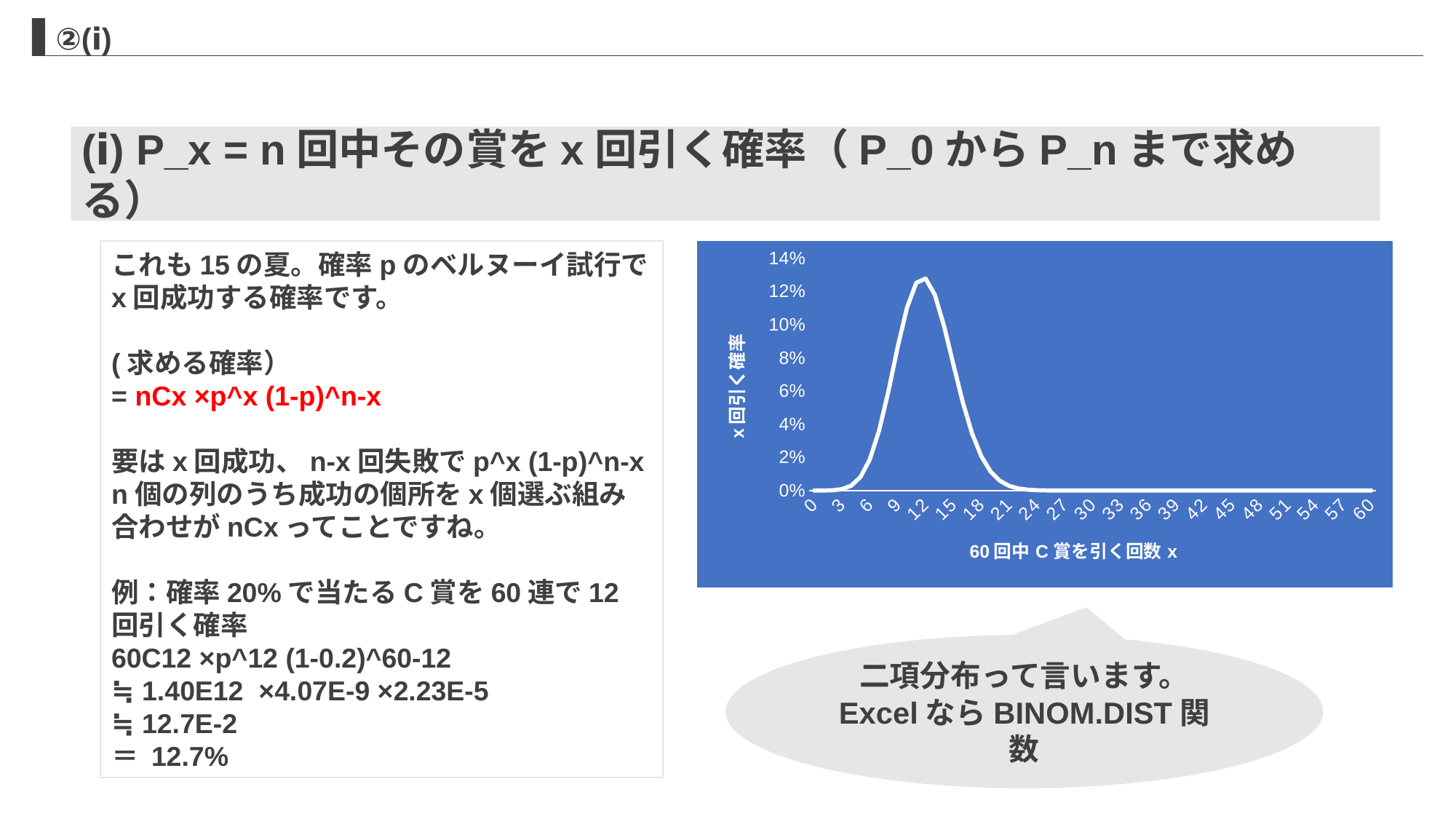

②(ⅰ)

(ⅰ) P_x = n回中その賞をx回引く確率（P_0からP_nまで求める）
これも15の夏。確率pのベルヌーイ試行でx回成功する確率です。

(求める確率）
= nCx ×p^x (1-p)^n-x

要はx回成功、n-x回失敗でp^x (1-p)^n-x
n個の列のうち成功の個所をx個選ぶ組み合わせがnCxってことですね。

例：確率20%で当たるC賞を60連で12回引く確率
60C12 ×p^12 (1-0.2)^60-12
≒ 1.40E12  ×4.07E-9 ×2.23E-5
≒ 12.7E-2
＝ 12.7%

### Chart

| Category |  |
|---|---|
| 0 | 1.5324955408658878e-06 |
| 1 | 2.2987433112988252e-05 |
| 2 | 0.00016953231920828883 |
| 3 | 0.0008194062095067298 |
| 4 | 0.0029191346213677293 |
| 5 | 0.008173576939829622 |
| 6 | 0.018731113820442884 |
| 7 | 0.036124290939425555 |
| 8 | 0.05983085686842367 |
| 9 | 0.08642234880994523 |
| 10 | 0.11018849473268023 |
| 11 | 0.12521419855986385 |
| 12 | 0.1278228276965277 |
| 13 | 0.11799030248910253 |
| 14 | 0.09902757530335393 |
| 15 | 0.0759211410659046 |
| 16 | 0.05338205231196421 |
| 17 | 0.034541327966565054 |
| 18 | 0.020628848646698582 |
| 19 | 0.011400153199491319 |
| 20 | 0.005842578514739304 |
| 21 | 0.002782180245113954 |
| 22 | 0.0012330116995391384 |
| 23 | 0.0005092874411139907 |
| 24 | 0.00019628786792935131 |
| 25 | 7.066363245456617e-05 |
| 26 | 2.3781030152979182e-05 |
| 27 | 7.486620603715652e-06 |
| 28 | 2.2058792850233494e-06 |
| 29 | 6.085184234547186e-07 |
| 30 | 1.5720059272580245e-07 |
| 31 | 3.803240146592003e-08 |
| 32 | 8.616715957122483e-09 |
| 33 | 1.8277882333290146e-09 |
| 34 | 3.6286972279325834e-10 |
| 35 | 6.739009137589078e-11 |
| 36 | 1.1699668641647728e-11 |
| 37 | 1.8972435635104453e-12 |
| 38 | 2.8708290763645183e-13 |
| 39 | 4.048605107693513e-14 |
| 40 | 5.313794203847717e-15 |
| 41 | 6.480236833960741e-16 |
| 42 | 7.3288392765031e-17 |
| 43 | 7.669715521921814e-18 |
| 44 | 7.408247947310889e-19 |
| 45 | 6.58510928649858e-20 |
| 46 | 5.368295613993399e-21 |
| 47 | 3.997666946590851e-22 |
| 48 | 2.706753661754229e-23 |
| 49 | 1.6571961194413362e-24 |
| 50 | 9.11457865692739e-26 |
| 51 | 4.4679307141801544e-27 |
| 52 | 1.9332392513279485e-28 |
| 53 | 7.295242457841322e-30 |
| 54 | 2.3641989446707946e-31 |
| 55 | 6.44781530364763e-33 |
| 56 | 1.4392444874213363e-34 |
| 57 | 2.5249903288093638e-36 |
| 58 | 3.265073701046634e-38 |
| 59 | 2.7670116110564296e-40 |
| 60 | 1.1529215046068503e-42 |
二項分布って言います。
ExcelならBINOM.DIST関数